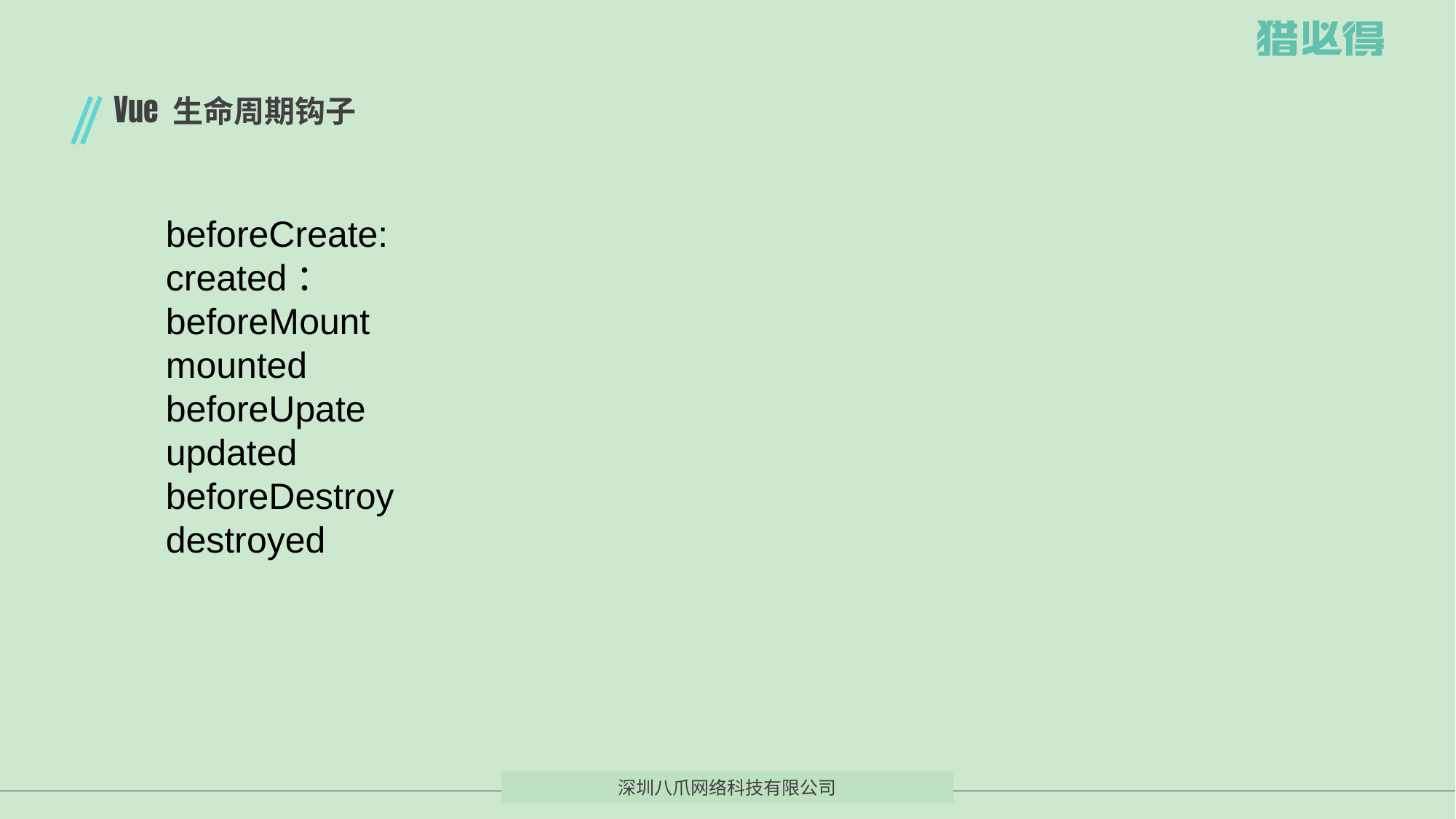

# Vue 生命周期钩子
beforeCreate:
created：
beforeMount
mounted
beforeUpate
updated
beforeDestroy
destroyed